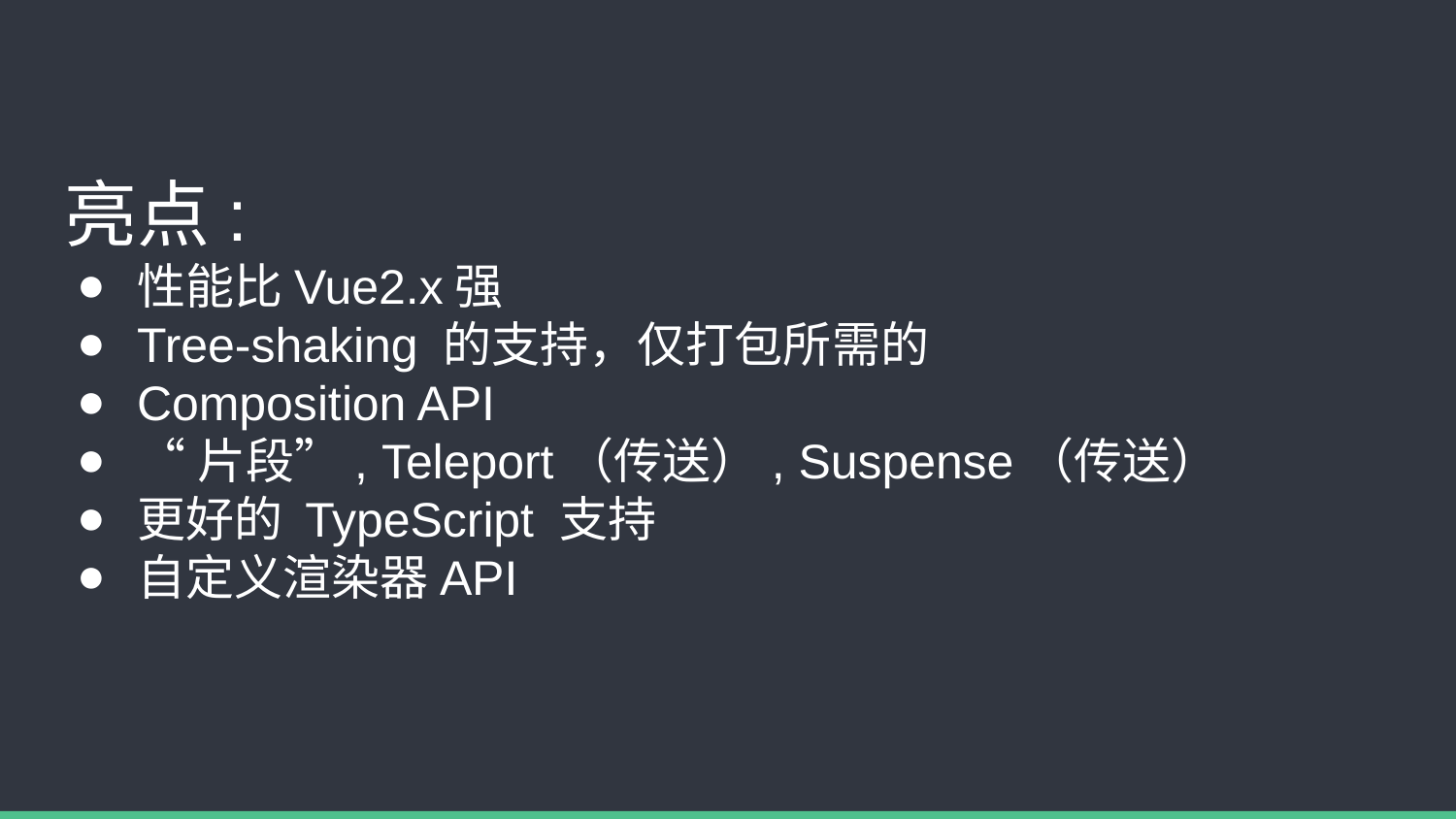

# 亮点:
性能比Vue2.x强
Tree-shaking 的支持，仅打包所需的
Composition API
“片段”, Teleport（传送）, Suspense（传送）
更好的 TypeScript 支持
自定义渲染器API